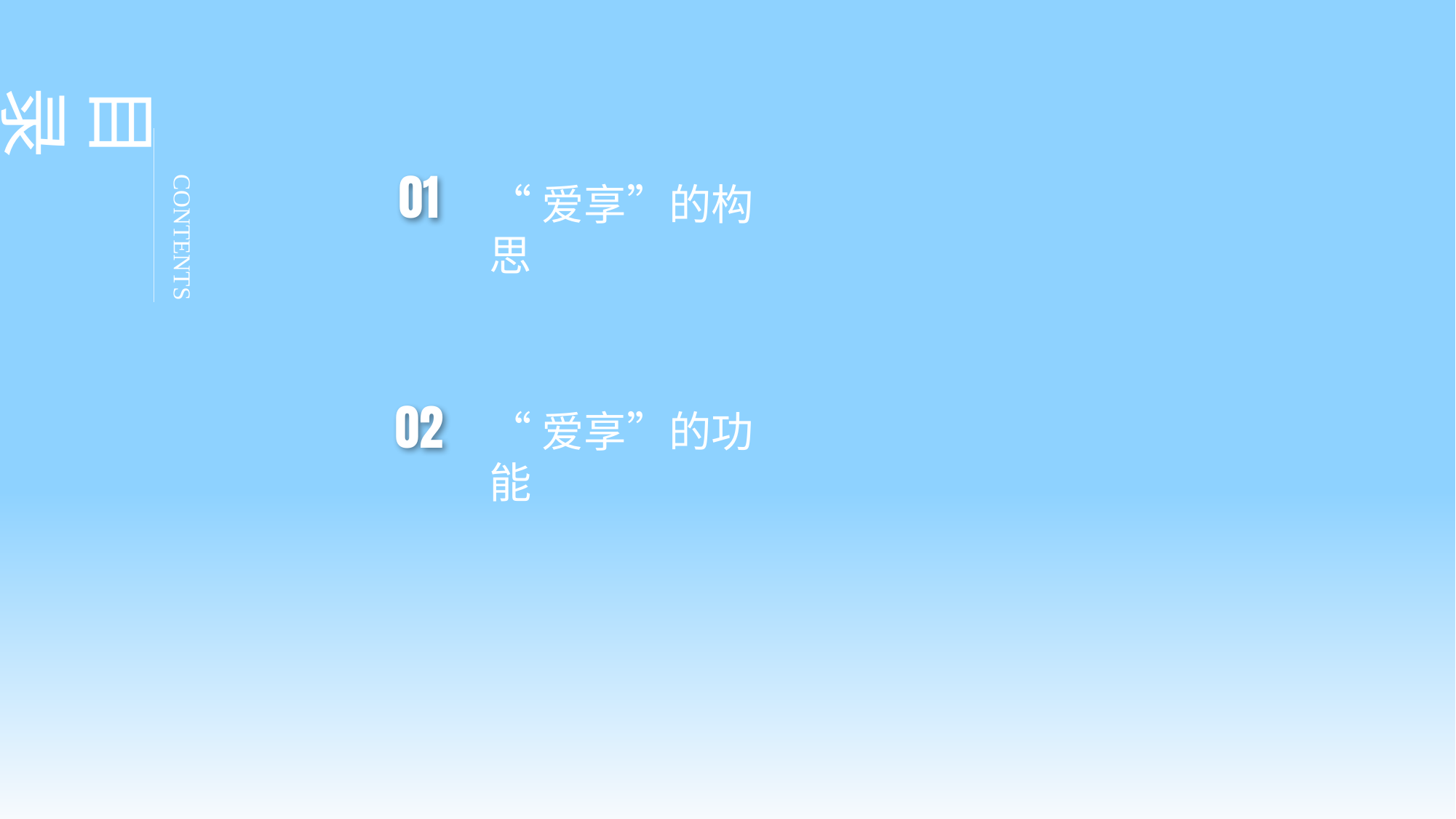

目 录
CONTENTS
01
“爱享”的构思
02
“爱享”的功能